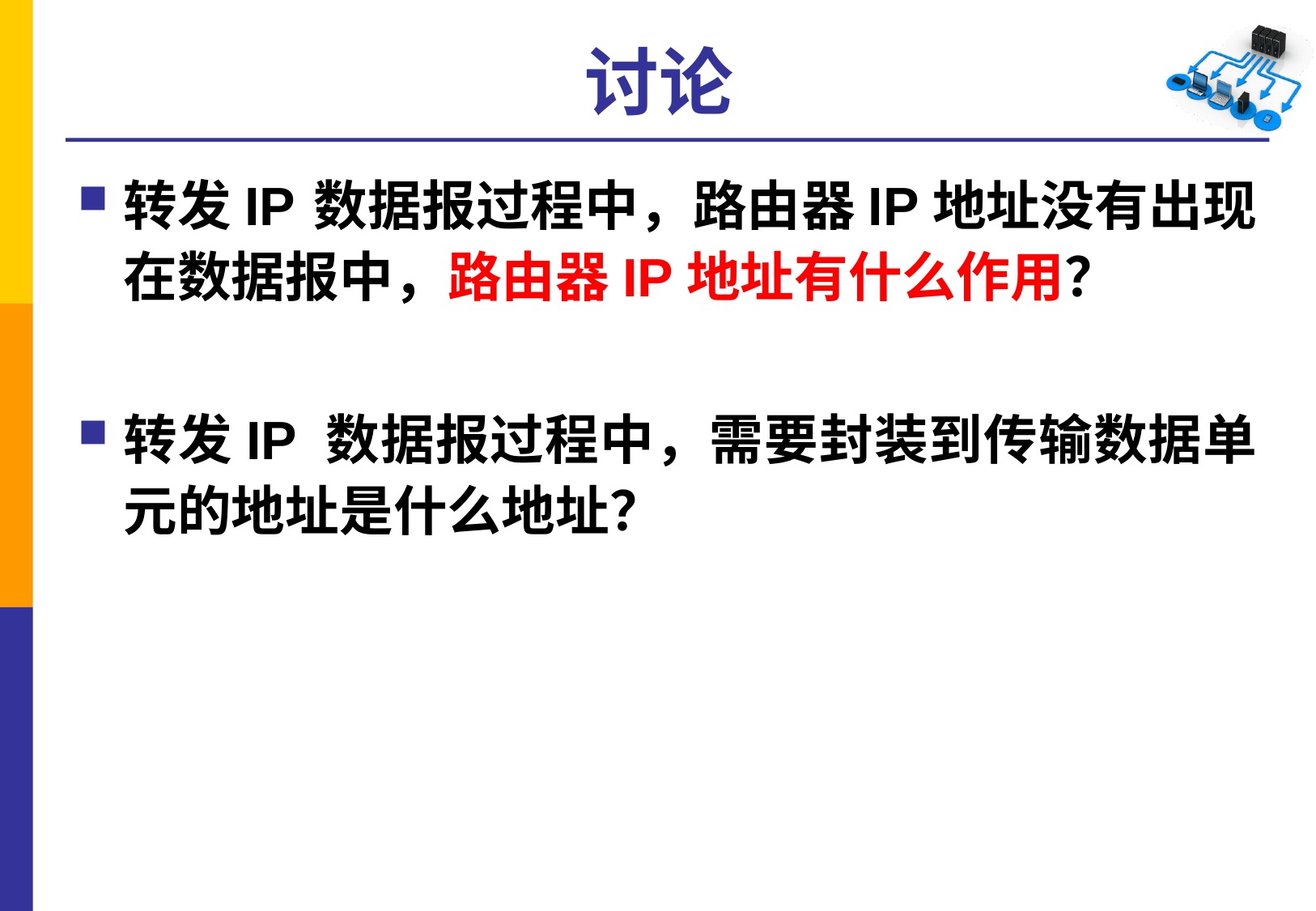

# 讨论
转发IP 数据报过程中，路由器IP地址没有出现在数据报中，路由器IP地址有什么作用？

转发IP 数据报过程中，需要封装到传输数据单元的地址是什么地址？